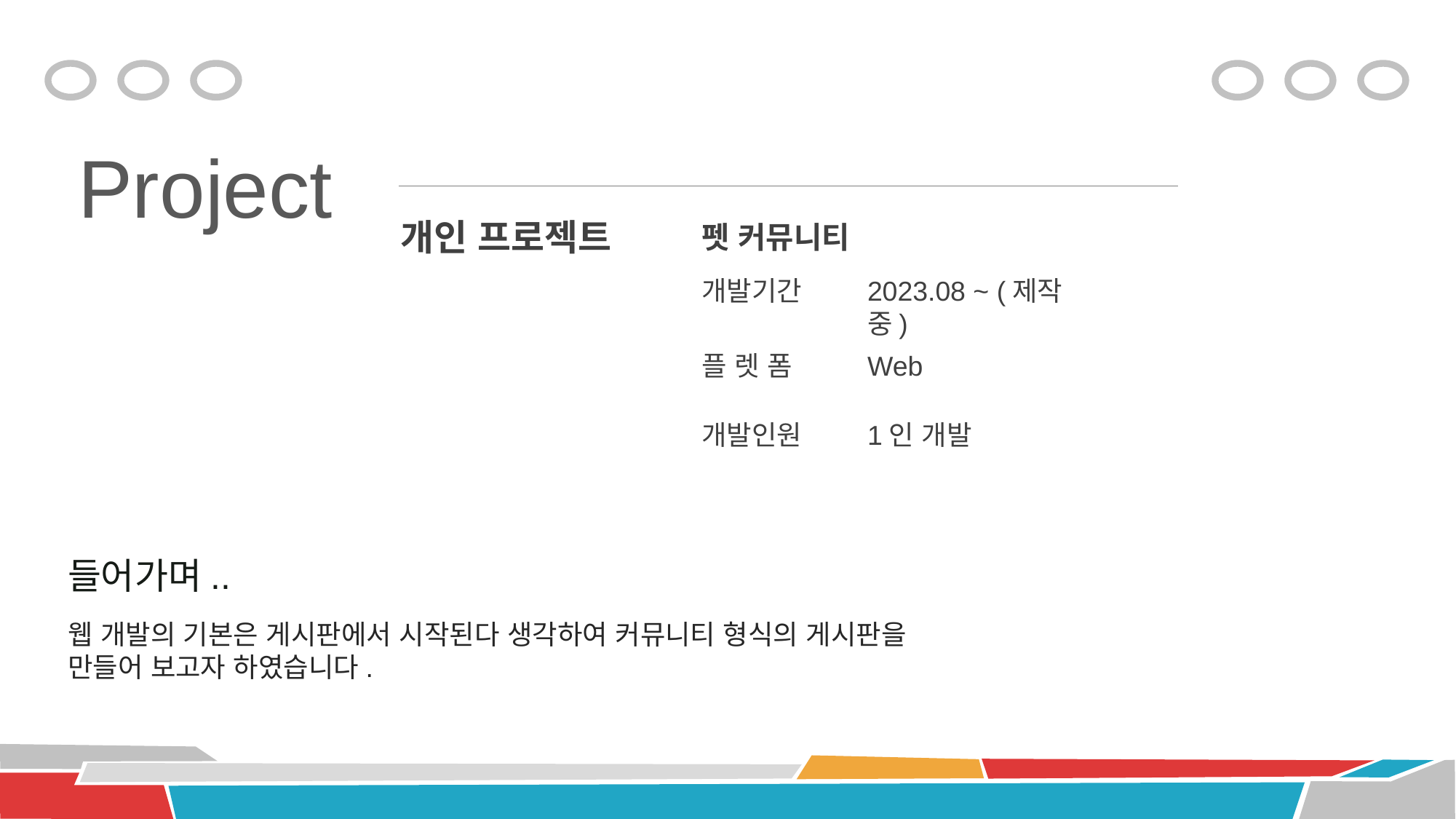

Project
개인 프로젝트
펫 커뮤니티
개발기간
2023.08 ~ (제작 중)
플 렛 폼
Web
1인 개발
개발인원
들어가며..
웹 개발의 기본은 게시판에서 시작된다 생각하여 커뮤니티 형식의 게시판을
만들어 보고자 하였습니다.